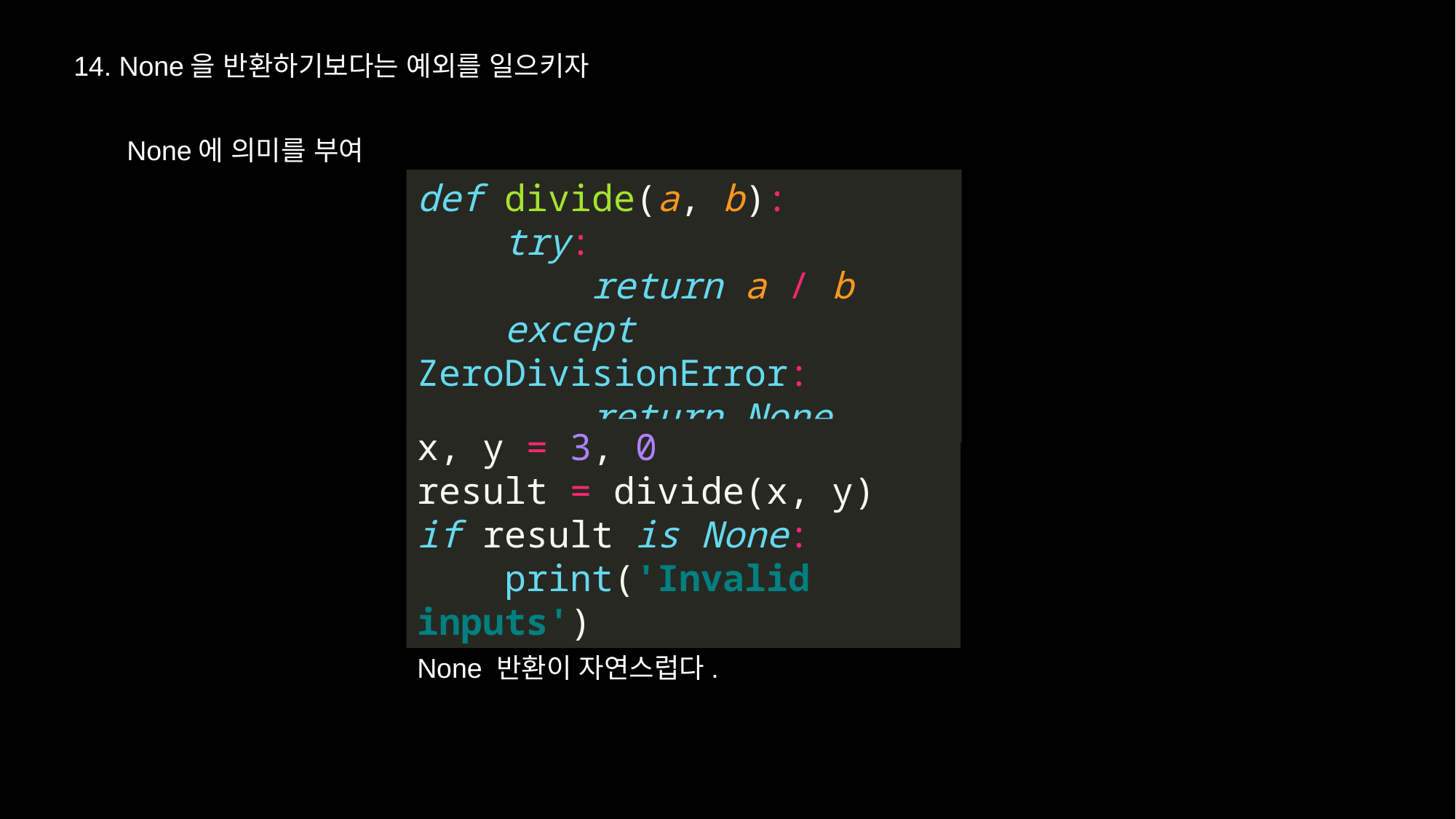

14. None을 반환하기보다는 예외를 일으키자
None에 의미를 부여
def divide(a, b):
    try:
        return a / b
    except ZeroDivisionError:
        return None
x, y = 3, 0
result = divide(x, y)
if result is None:
    print('Invalid inputs')
None 반환이 자연스럽다.